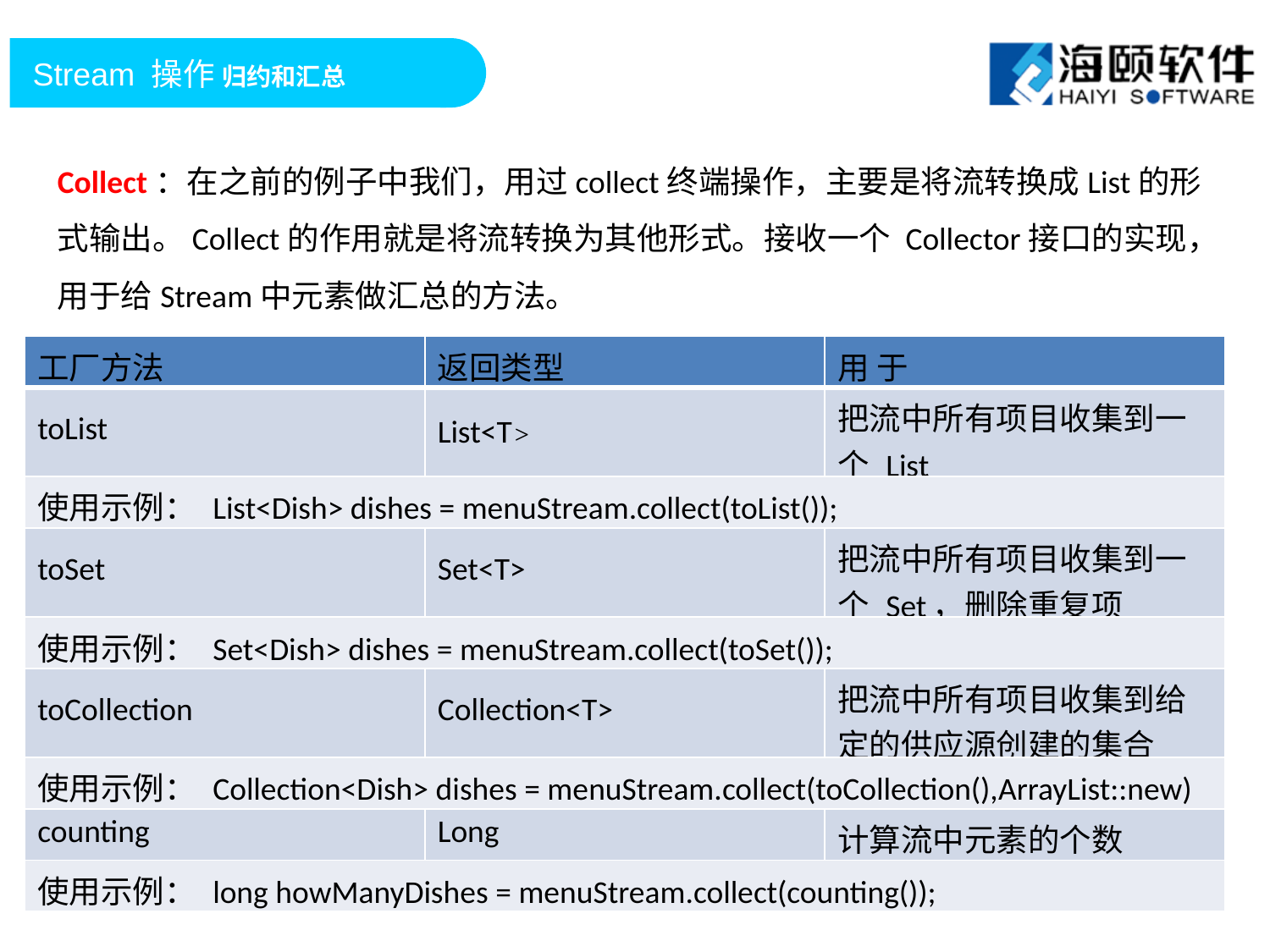

Stream 操作 归约和汇总
Collect：在之前的例子中我们，用过collect终端操作，主要是将流转换成List的形式输出。Collect的作用就是将流转换为其他形式。接收一个 Collector接口的实现，用于给Stream中元素做汇总的方法。
| 工厂方法 | 返回类型 | 用 于 |
| --- | --- | --- |
| toList | List<T> | 把流中所有项目收集到一个 List |
| 使用示例： List<Dish> dishes = menuStream.collect(toList()); |  |  |
| toSet | Set<T> | 把流中所有项目收集到一个 Set，删除重复项 |
| 使用示例： Set<Dish> dishes = menuStream.collect(toSet()); |  |  |
| toCollection | Collection<T> | 把流中所有项目收集到给定的供应源创建的集合 |
| 使用示例： Collection<Dish> dishes = menuStream.collect(toCollection(),ArrayList::new) |  |  |
| counting | Long | 计算流中元素的个数 |
| 使用示例： long howManyDishes = menuStream.collect(counting()); |  |  |